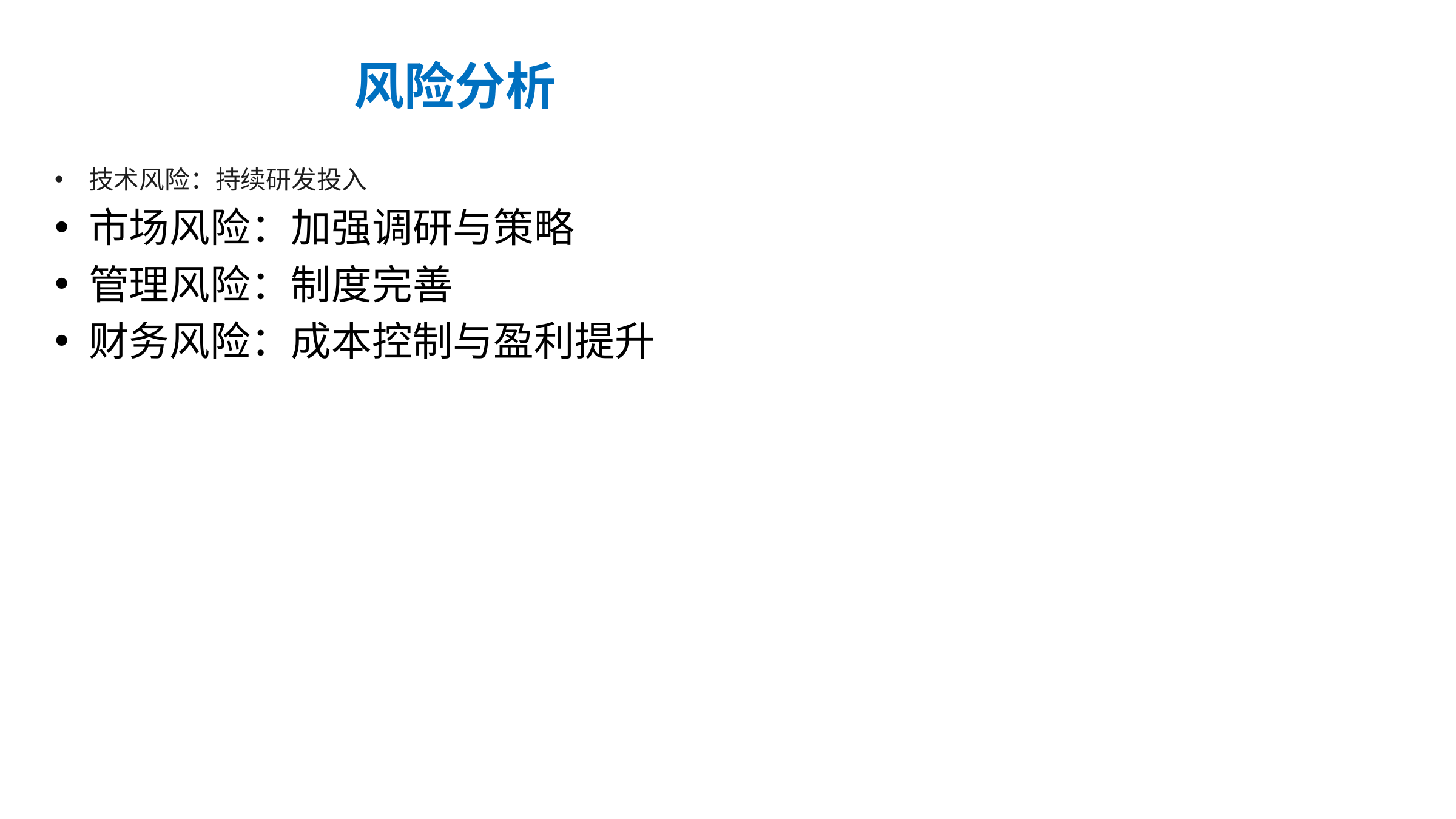

# 风险分析
技术风险：持续研发投入
市场风险：加强调研与策略
管理风险：制度完善
财务风险：成本控制与盈利提升